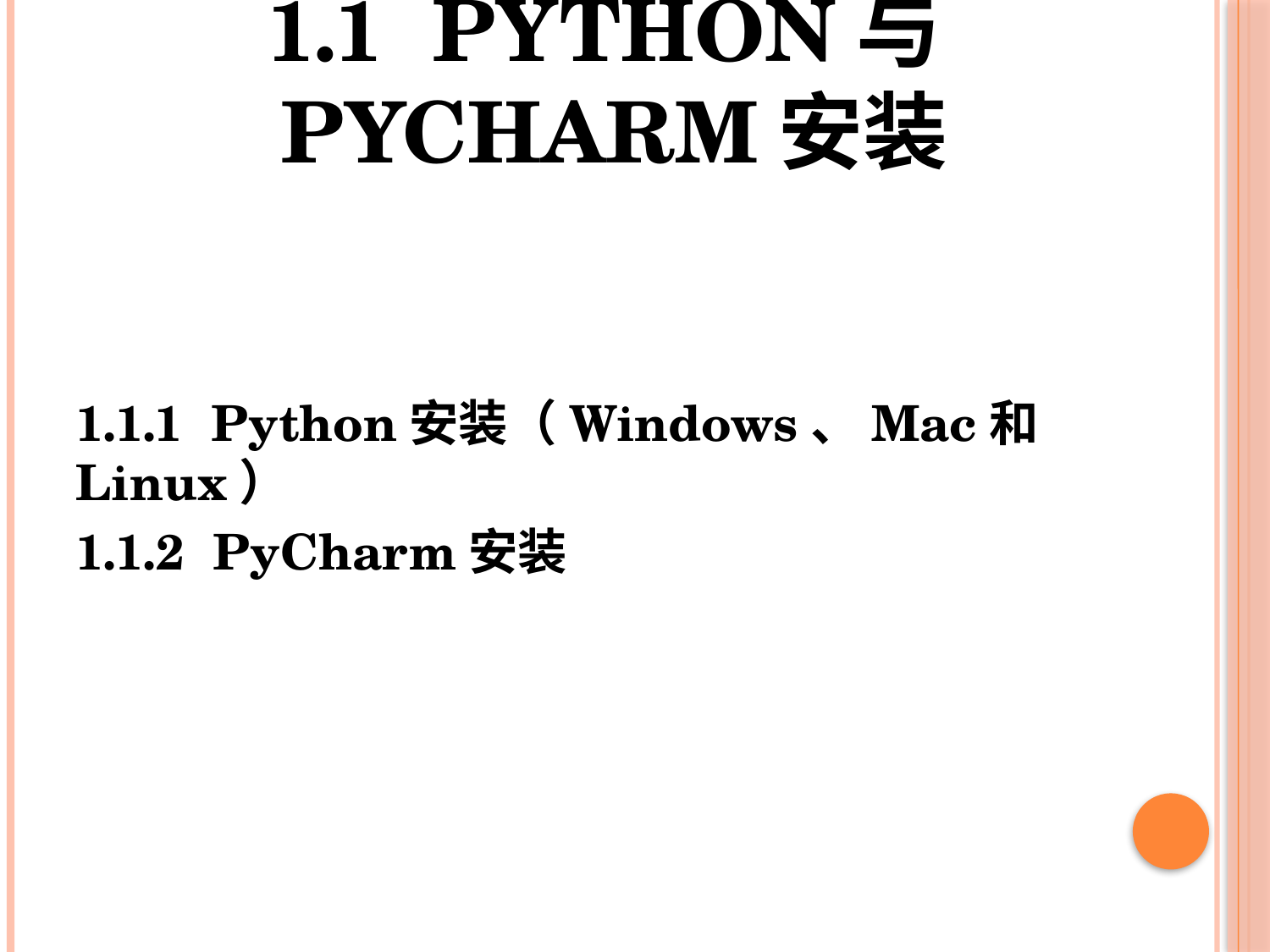

# 1.1  Python与PyCharm安装
1.1.1  Python安装（Windows、Mac和Linux）
1.1.2  PyCharm安装